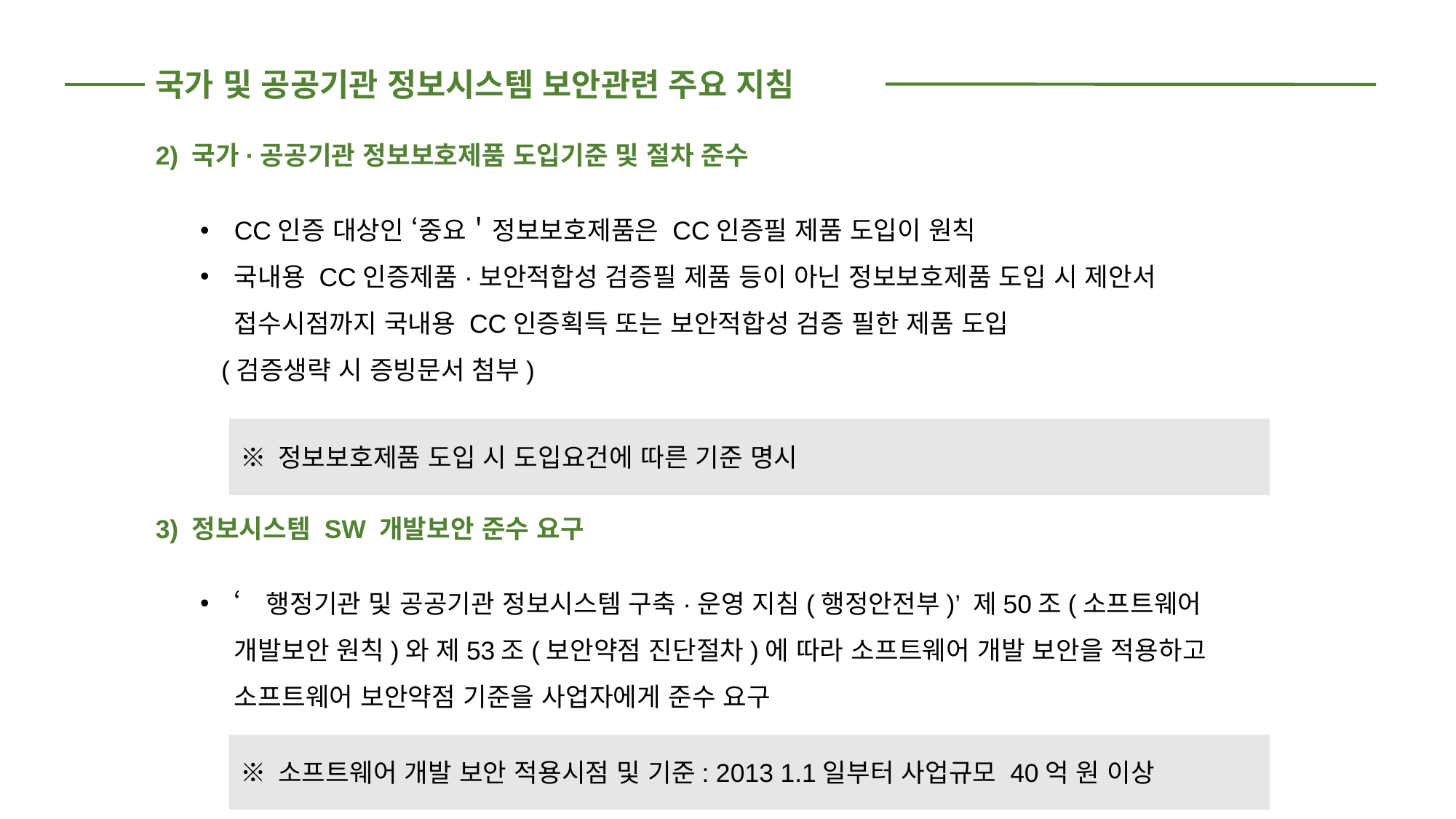

국가 및 공공기관 정보시스템 보안관련 주요 지침
2) 국가·공공기관 정보보호제품 도입기준 및 절차 준수
CC인증 대상인 ‘중요＇정보보호제품은 CC인증필 제품 도입이 원칙
국내용 CC인증제품·보안적합성 검증필 제품 등이 아닌 정보보호제품 도입 시 제안서 접수시점까지 국내용 CC인증획득 또는 보안적합성 검증 필한 제품 도입
   (검증생략 시 증빙문서 첨부)
※ 정보보호제품 도입 시 도입요건에 따른 기준 명시
3) 정보시스템 SW 개발보안 준수 요구
‘행정기관 및 공공기관 정보시스템 구축·운영 지침(행정안전부)’ 제50조(소프트웨어 개발보안 원칙)와 제53조(보안약점 진단절차)에 따라 소프트웨어 개발 보안을 적용하고 소프트웨어 보안약점 기준을 사업자에게 준수 요구
※ 소프트웨어 개발 보안 적용시점 및 기준: 2013 1.1일부터 사업규모 40억 원 이상